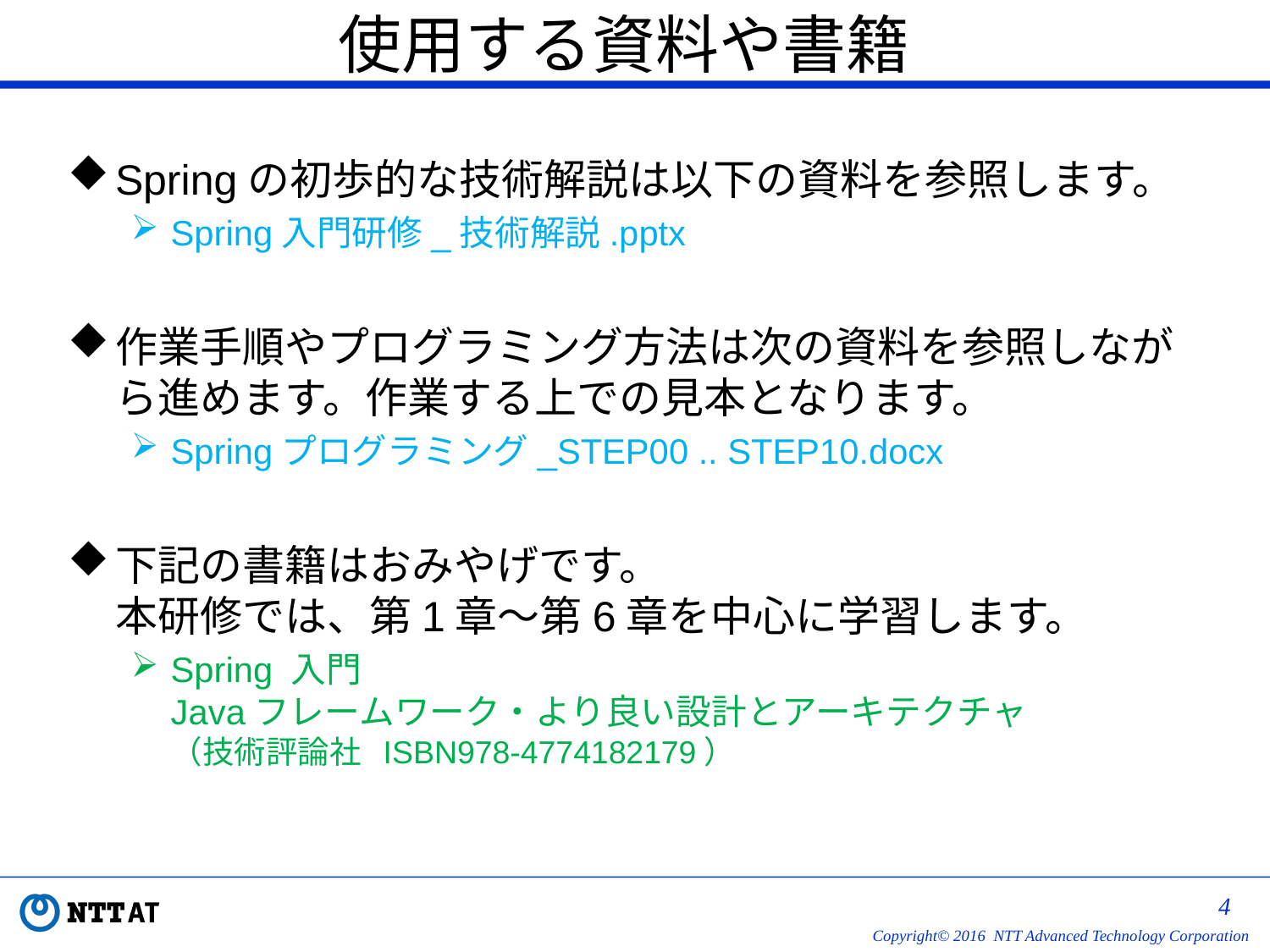

# 使用する資料や書籍
Springの初歩的な技術解説は以下の資料を参照します。
Spring入門研修_技術解説.pptx

作業手順やプログラミング方法は次の資料を参照しながら進めます。作業する上での見本となります。
Springプログラミング_STEP00 .. STEP10.docx

下記の書籍はおみやげです。
本研修では、第1章～第6章を中心に学習します。
Spring 入門
Javaフレームワーク・より良い設計とアーキテクチャ
（技術評論社  ISBN978-4774182179）
4